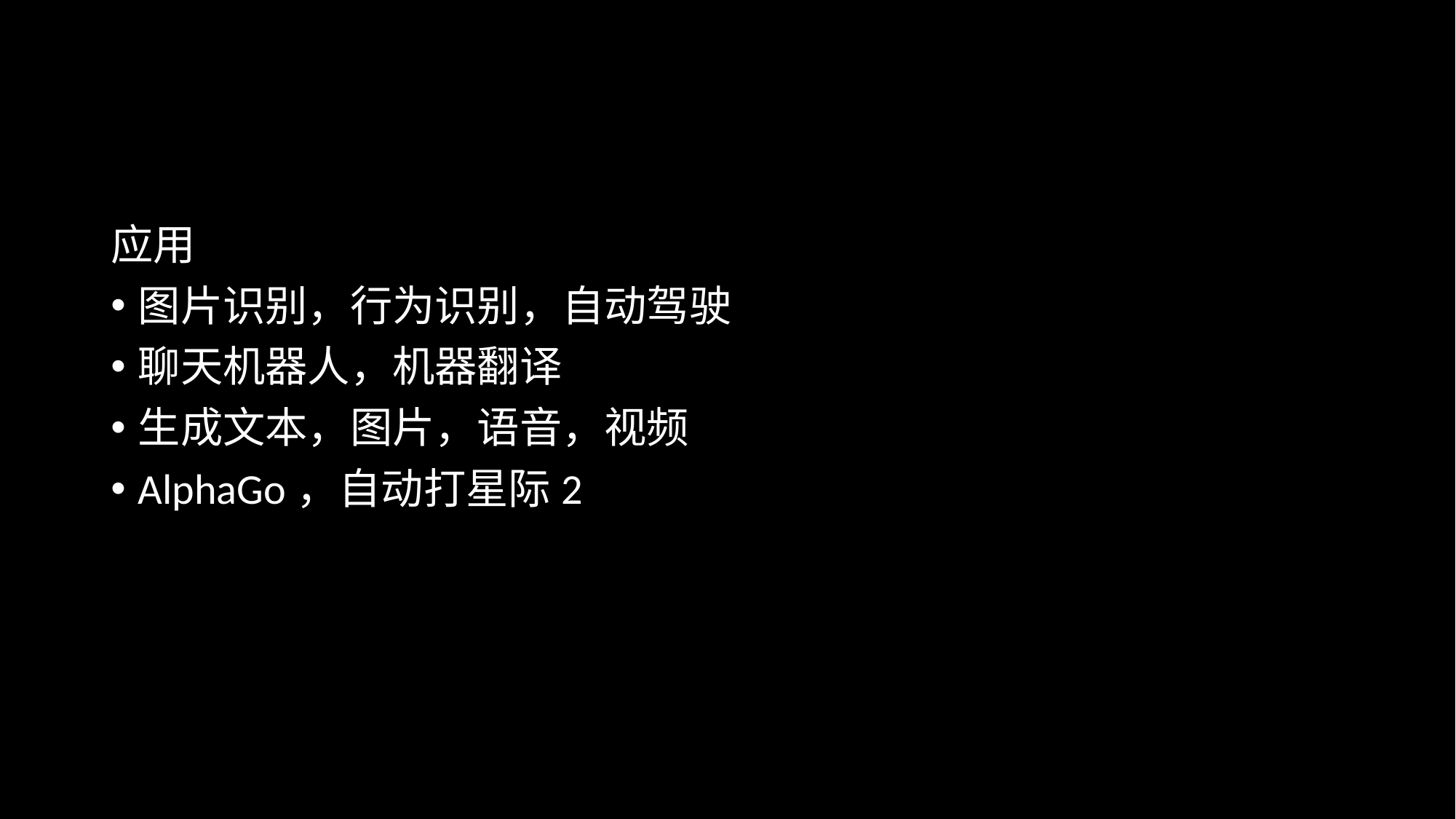

#
应用
图片识别，行为识别，自动驾驶
聊天机器人，机器翻译
生成文本，图片，语音，视频
AlphaGo，自动打星际2